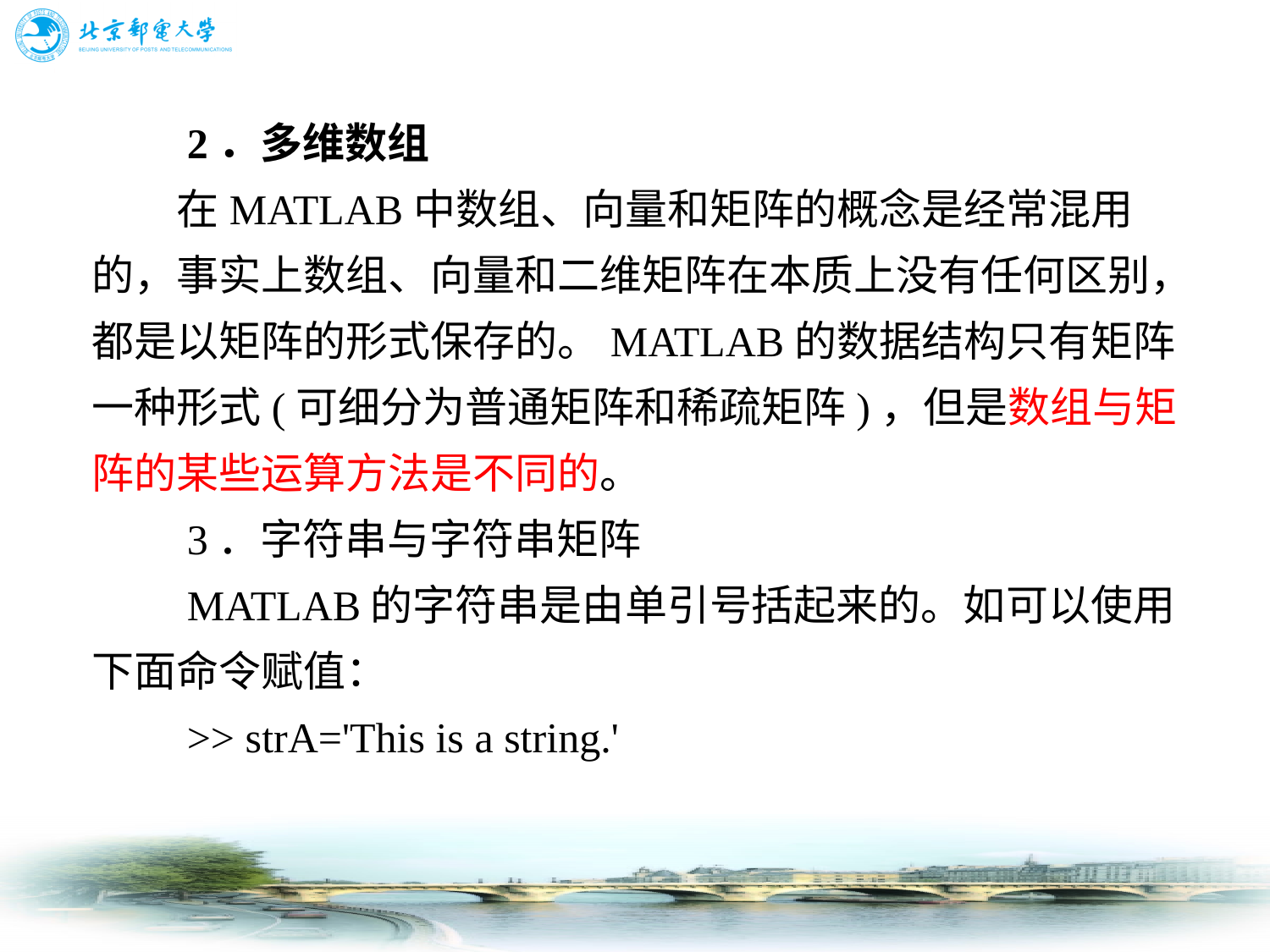

# 2．多维数组 　　在MATLAB中数组、向量和矩阵的概念是经常混用的，事实上数组、向量和二维矩阵在本质上没有任何区别，都是以矩阵的形式保存的。MATLAB的数据结构只有矩阵一种形式(可细分为普通矩阵和稀疏矩阵)，但是数组与矩阵的某些运算方法是不同的。 　　3．字符串与字符串矩阵 　　MATLAB的字符串是由单引号括起来的。如可以使用下面命令赋值： 　　>> strA='This is a string.'